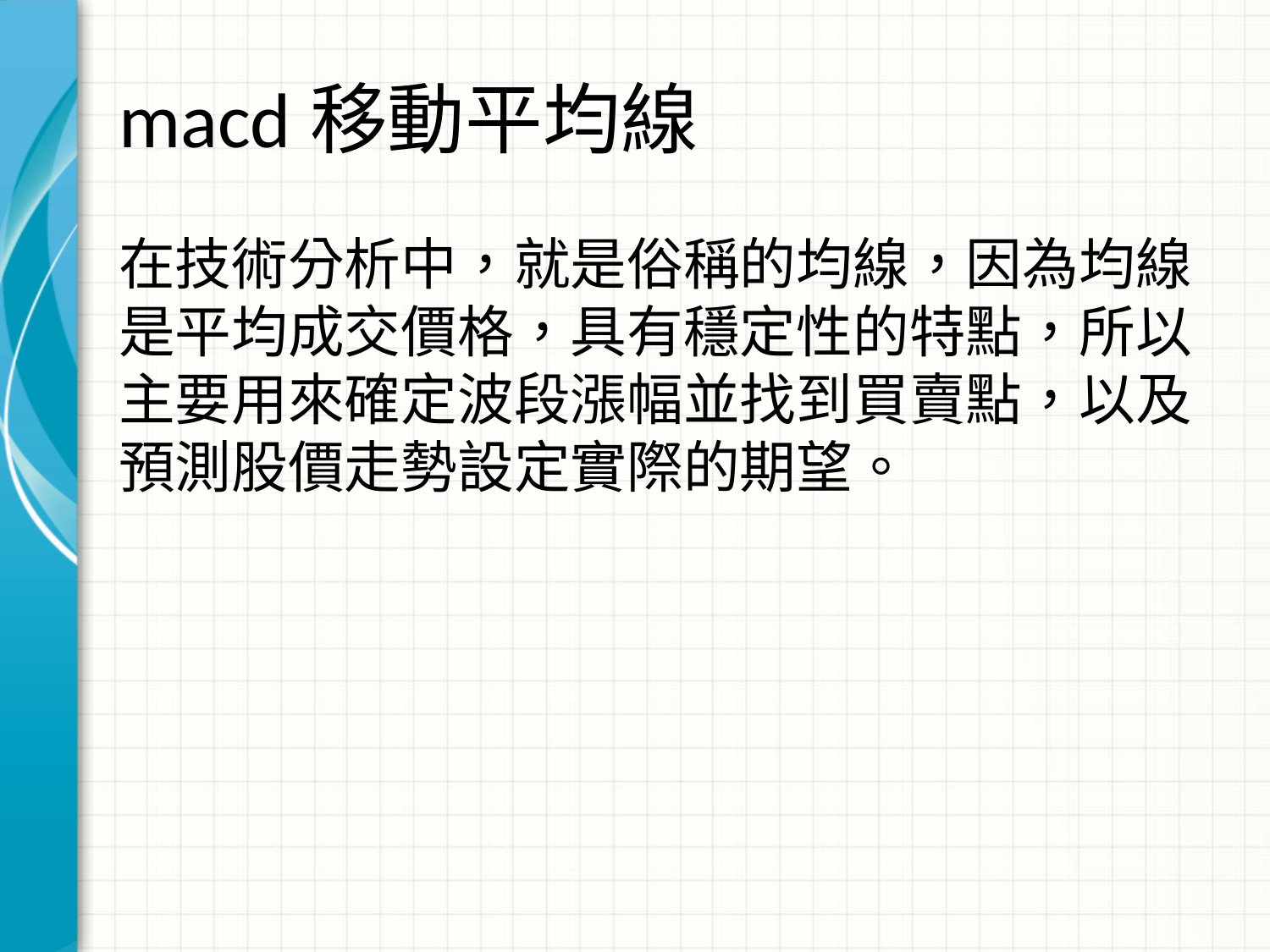

# macd移動平均線
在技術分析中，就是俗稱的均線，因為均線是平均成交價格，具有穩定性的特點，所以主要用來確定波段漲幅並找到買賣點，以及預測股價走勢設定實際的期望。